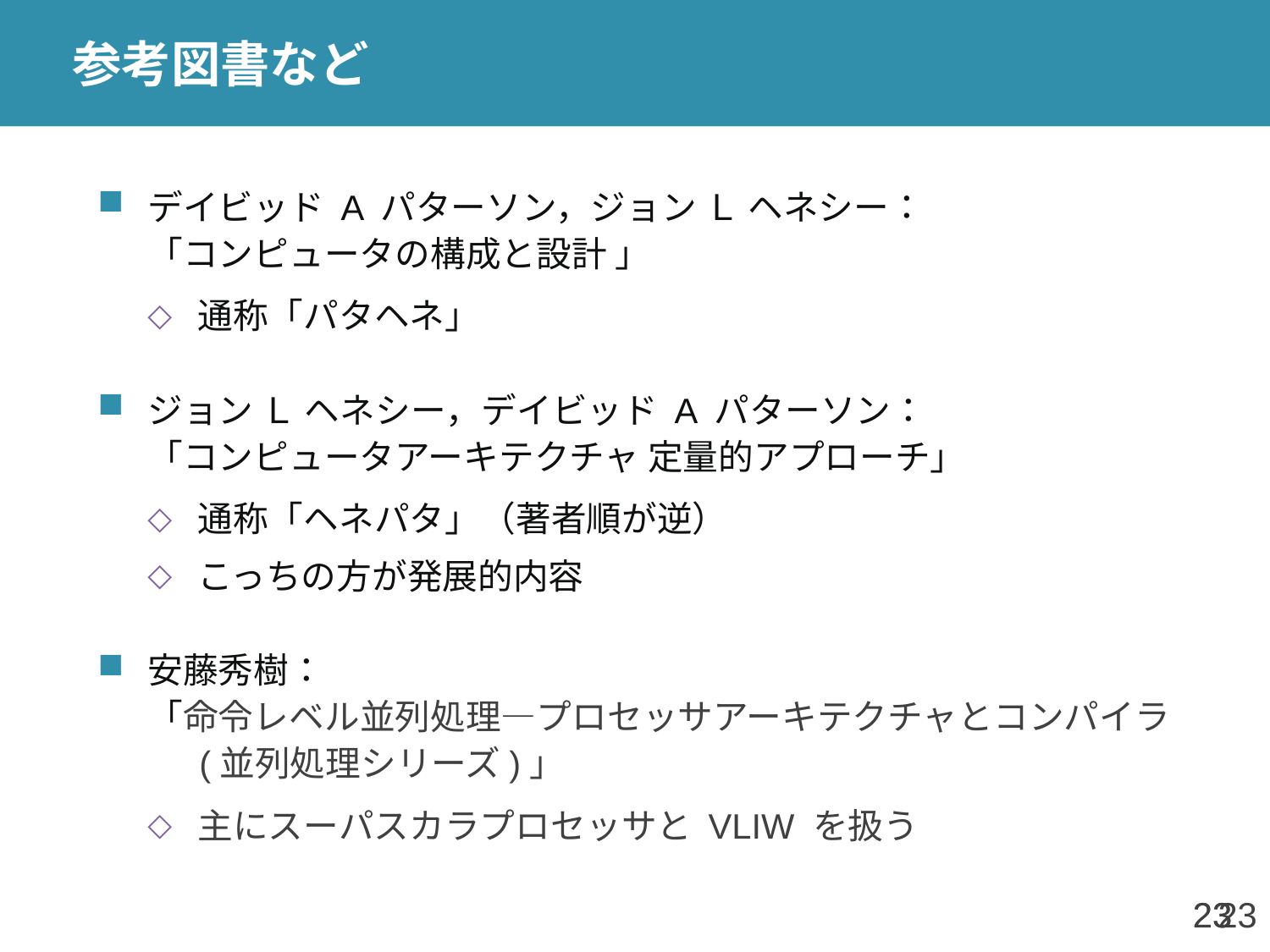

# 参考図書など
デイビッド A パターソン，ジョン Ｌ ヘネシー：
「コンピュータの構成と設計 」
通称「パタヘネ」
ジョン Ｌ ヘネシー，デイビッド A パターソン：
「コンピュータアーキテクチャ 定量的アプローチ」
通称「ヘネパタ」（著者順が逆）
こっちの方が発展的内容
安藤秀樹：
「命令レベル並列処理―プロセッサアーキテクチャとコンパイラ
　 (並列処理シリーズ)」
主にスーパスカラプロセッサと VLIW を扱う
23